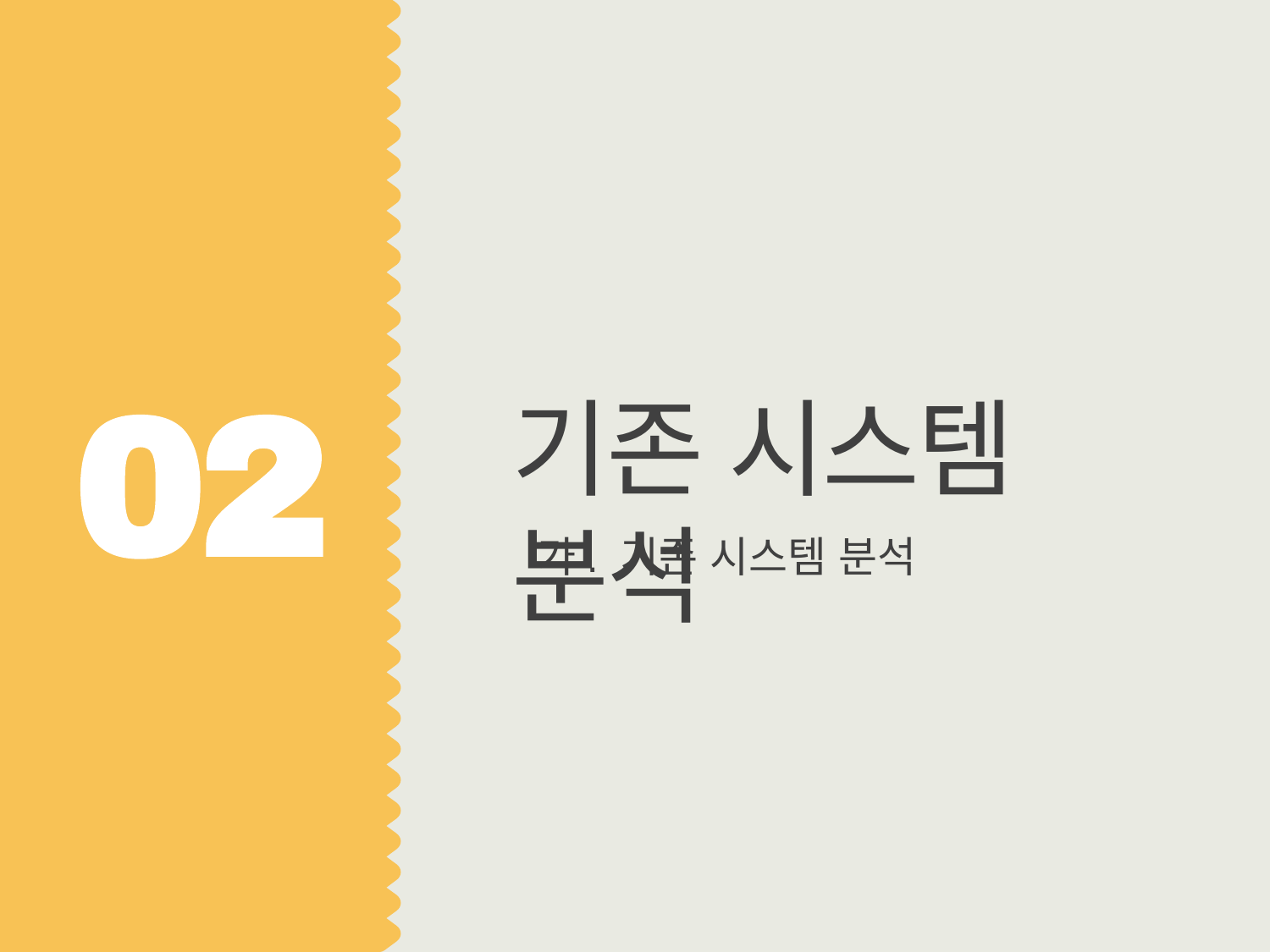

02
기존 시스템 분석
가. 기존 시스템 분석